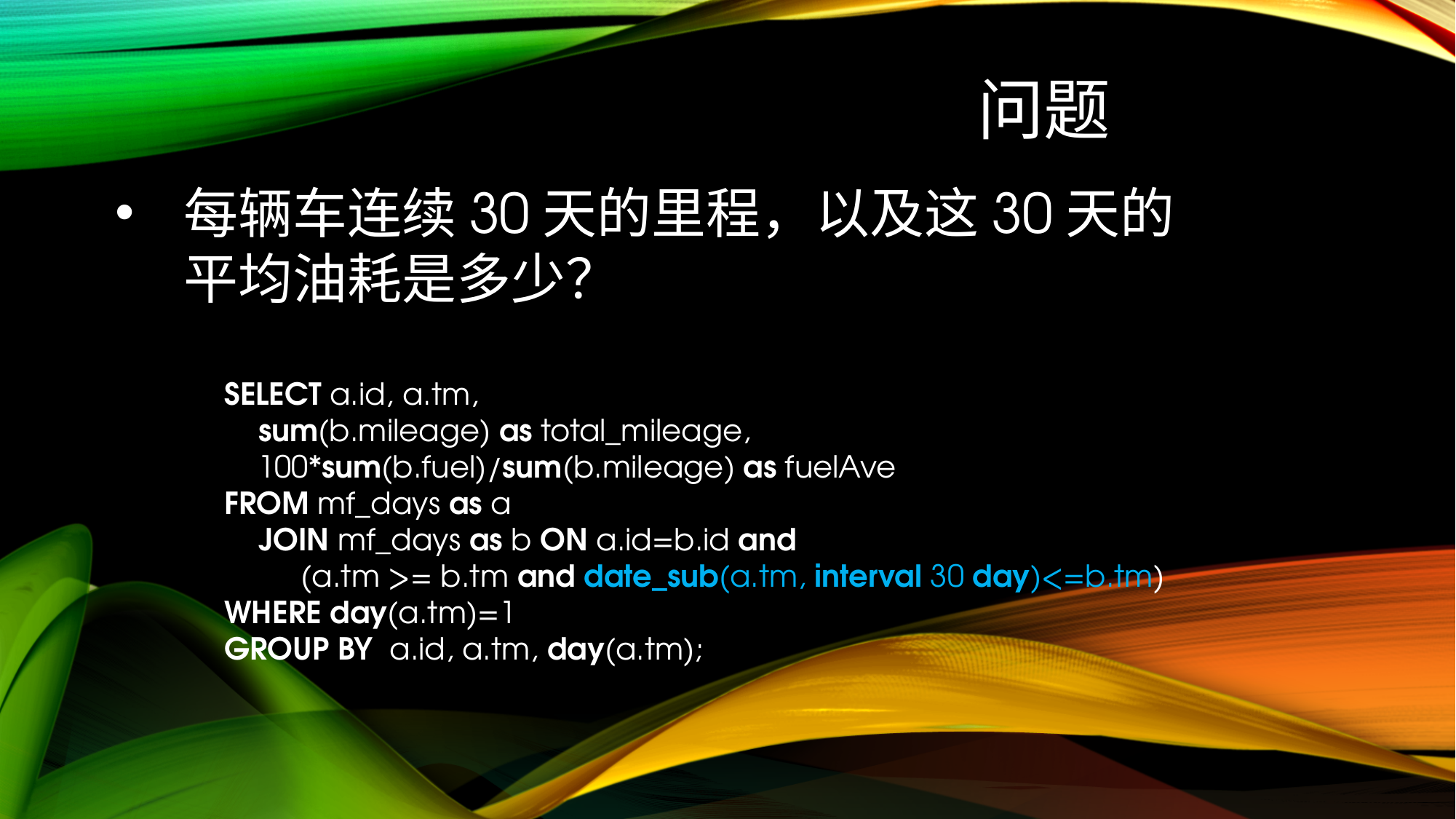

问题
每辆车连续30天的里程，以及这30天的平均油耗是多少？

SELECT a.id, a.tm,
    sum(b.mileage) as total_mileage,
    100*sum(b.fuel)/sum(b.mileage) as fuelAve
FROM mf_days as a
    JOIN mf_days as b ON a.id=b.id and
         (a.tm >= b.tm and date_sub(a.tm, interval 30 day)<=b.tm)
WHERE day(a.tm)=1
GROUP BY  a.id, a.tm, day(a.tm);